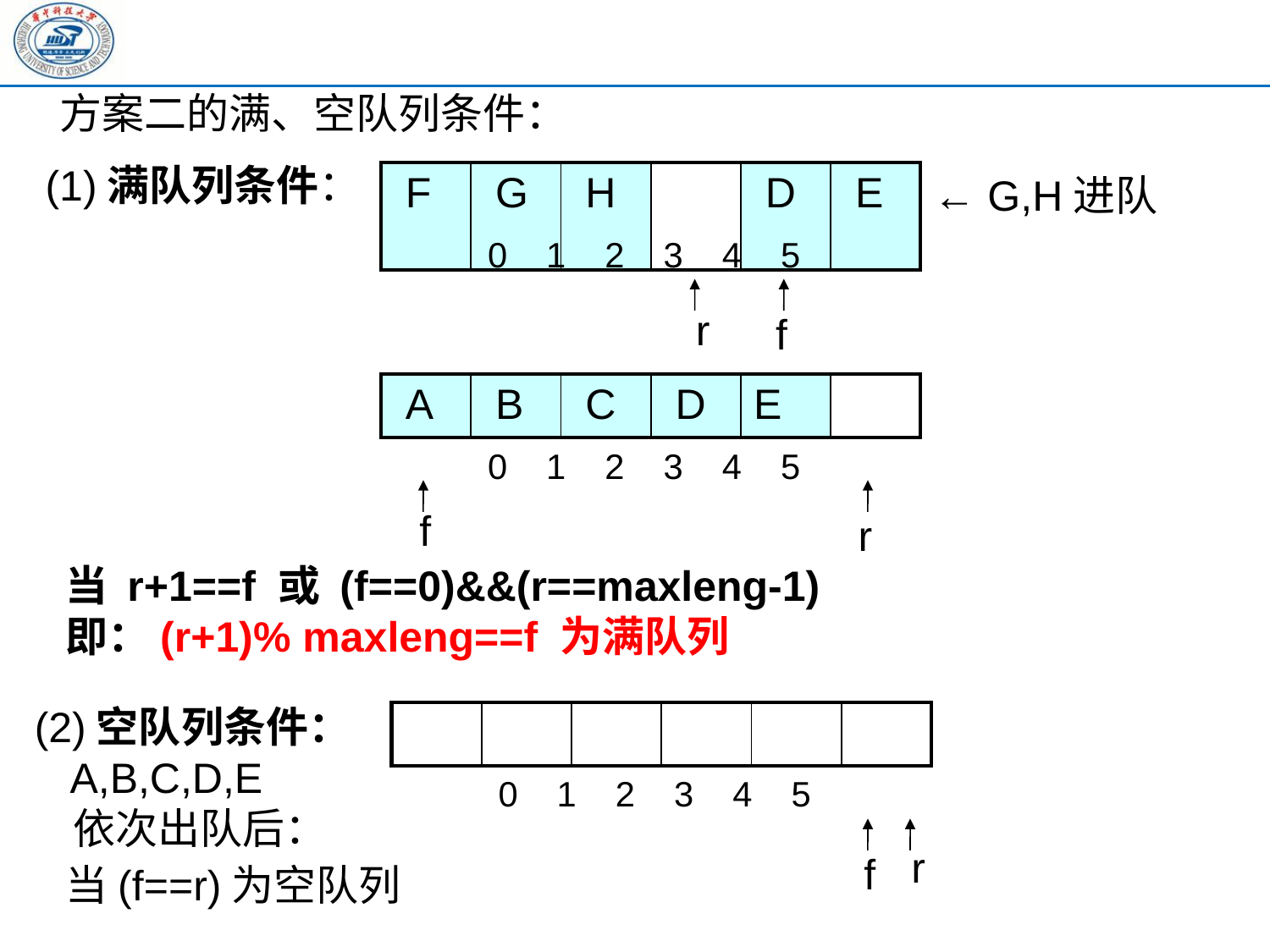

方案二的满、空队列条件：
(1)满队列条件：
← G,H进队
| F | G | H |  | D | E |
| --- | --- | --- | --- | --- | --- |
0    1    2    3    4    5

r
f
| A | B | C | D | E |  |
| --- | --- | --- | --- | --- | --- |
0    1    2    3    4    5

f
r
当 r+1==f 或 (f==0)&&(r==maxleng-1)
即：(r+1)% maxleng==f 为满队列
(2)空队列条件：
   A,B,C,D,E
   依次出队后：
|  |  |  |  |  |  |
| --- | --- | --- | --- | --- | --- |
0    1    2    3    4    5

r
当(f==r)为空队列
f